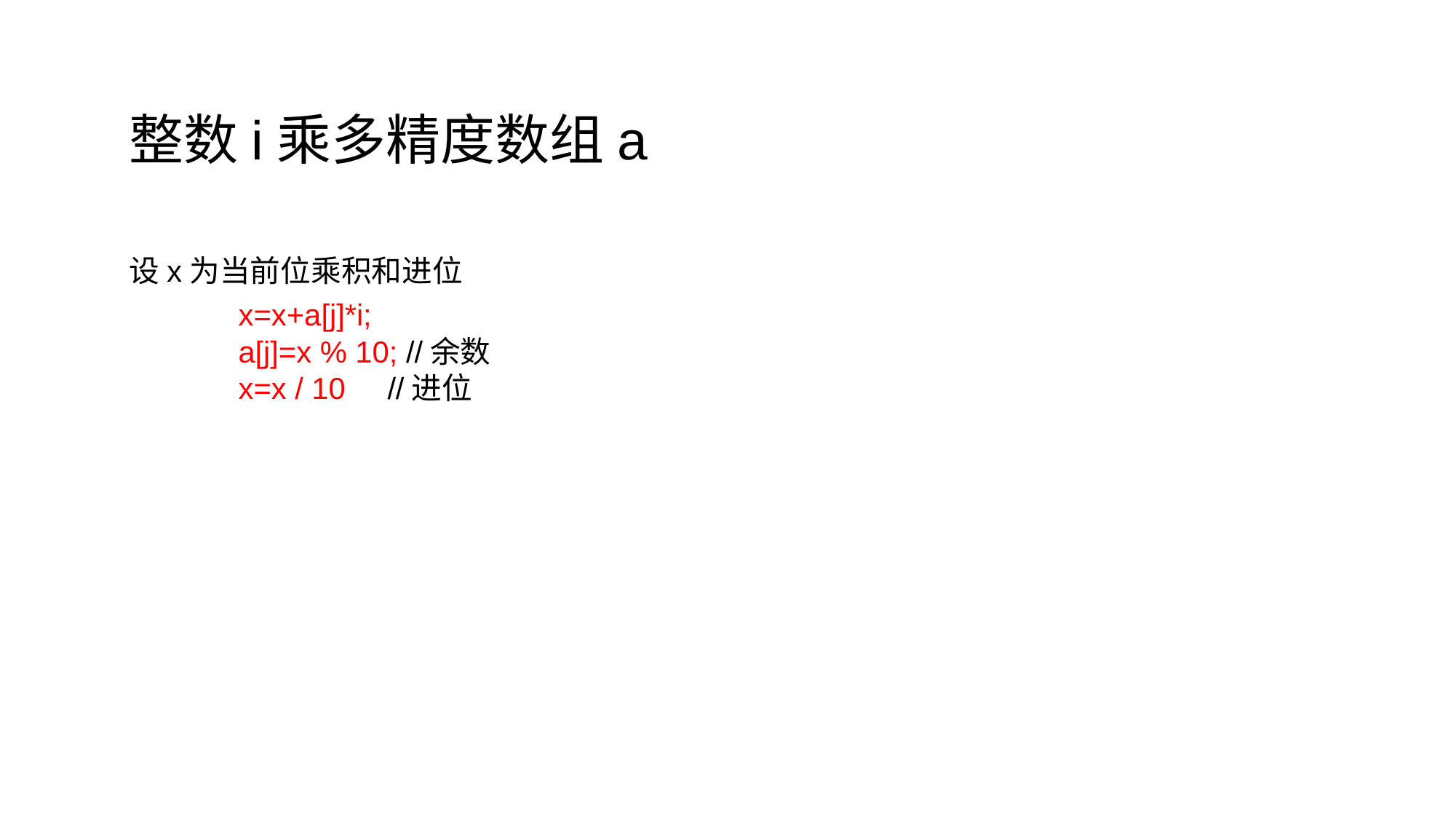

# 整数i乘多精度数组a
设x为当前位乘积和进位
x=x+a[j]*i;
a[j]=x % 10; //余数
x=x / 10     //进位